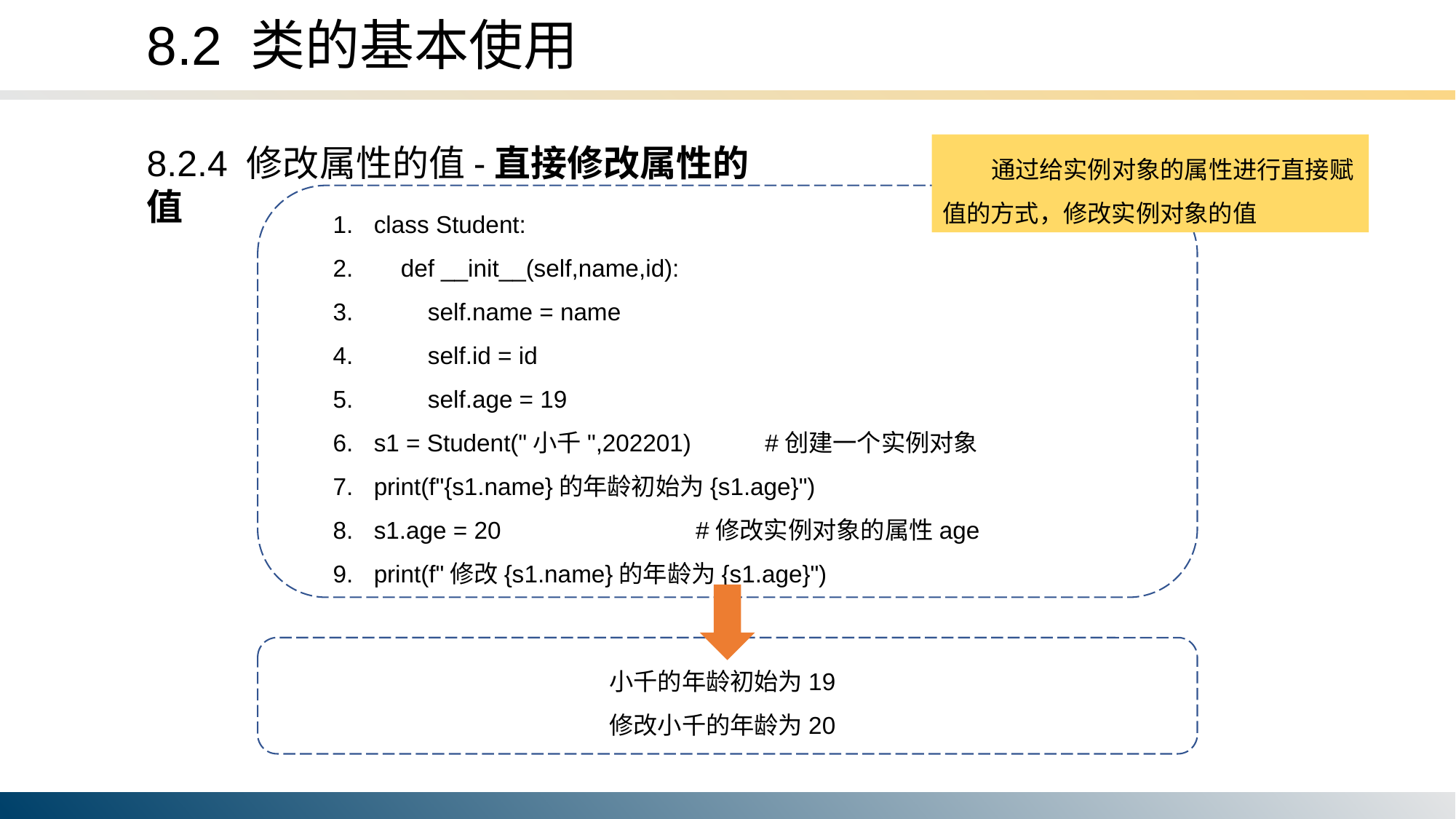

8.2 类的基本使用
8.2.4 修改属性的值-直接修改属性的值
通过给实例对象的属性进行直接赋值的方式，修改实例对象的值

class Student:
    def __init__(self,name,id):
        self.name = name
        self.id = id
        self.age = 19
s1 = Student("小千",202201)           #创建一个实例对象
print(f"{s1.name}的年龄初始为{s1.age}")
s1.age = 20                             #修改实例对象的属性age
print(f"修改{s1.name}的年龄为{s1.age}")

小千的年龄初始为19
修改小千的年龄为20